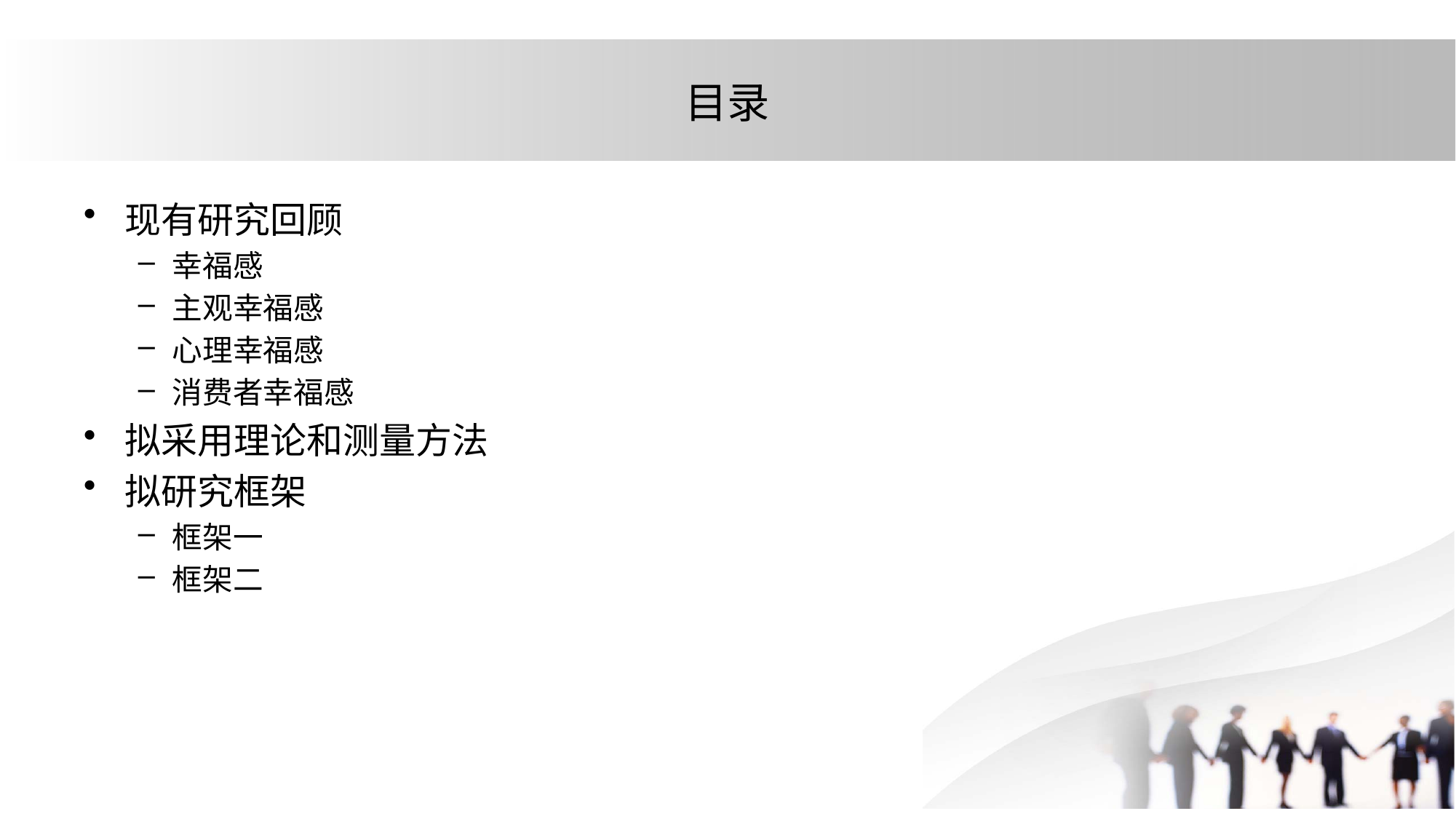

# 目录
现有研究回顾
幸福感
主观幸福感
心理幸福感
消费者幸福感
拟采用理论和测量方法
拟研究框架
框架一
框架二